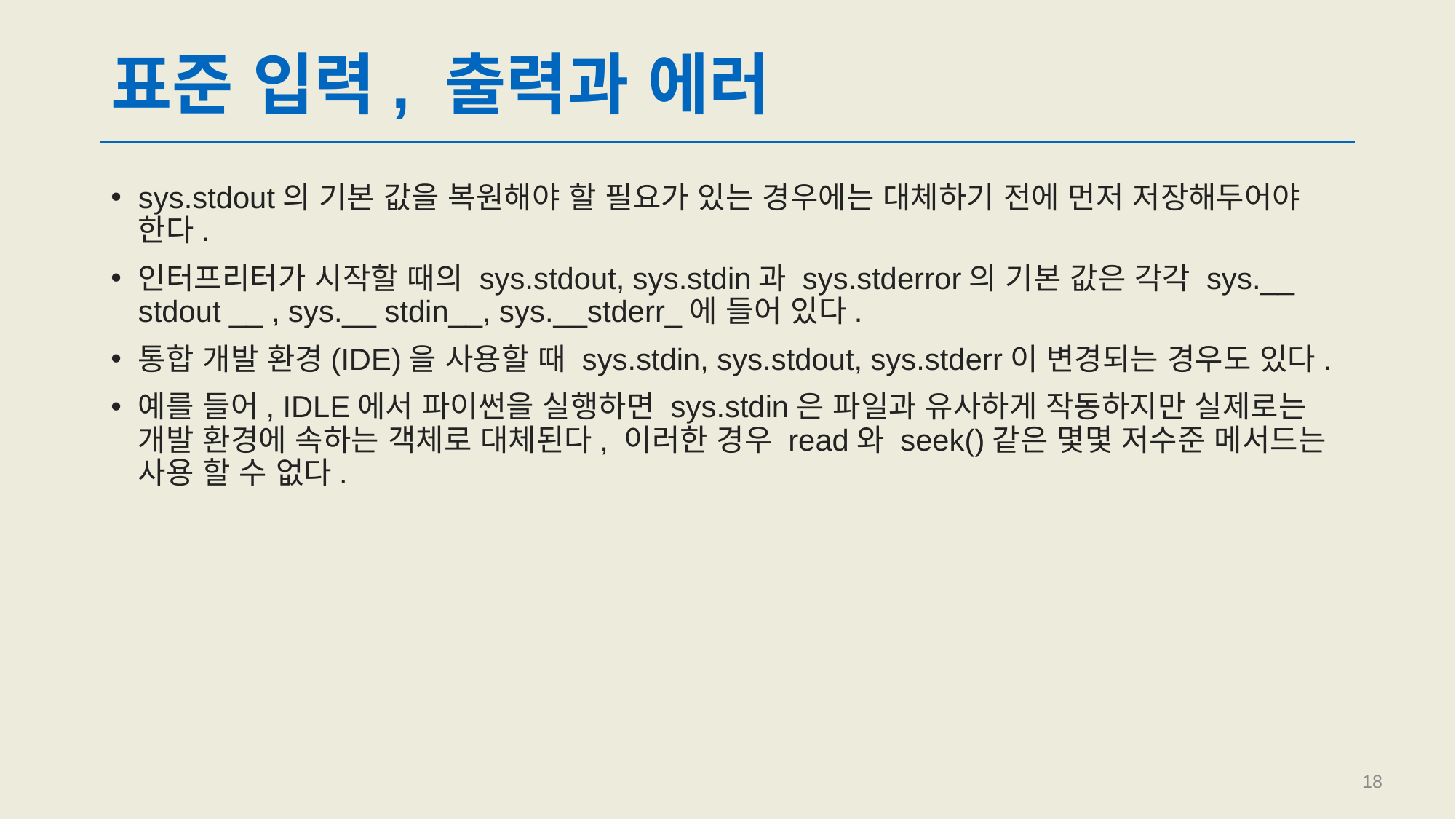

# 표준 입력, 출력과 에러
sys.stdout의 기본 값을 복원해야 할 필요가 있는 경우에는 대체하기 전에 먼저 저장해두어야 한다.
인터프리터가 시작할 때의 sys.stdout, sys.stdin과 sys.stderror의 기본 값은 각각 sys.__ stdout __ , sys.__ stdin__, sys.__stderr_에 들어 있다.
통합 개발 환경(IDE)을 사용할 때 sys.stdin, sys.stdout, sys.stderr이 변경되는 경우도 있다.
예를 들어, IDLE에서 파이썬을 실행하면 sys.stdin은 파일과 유사하게 작동하지만 실제로는 개발 환경에 속하는 객체로 대체된다, 이러한 경우 read와 seek()같은 몇몇 저수준 메서드는 사용 할 수 없다.
18